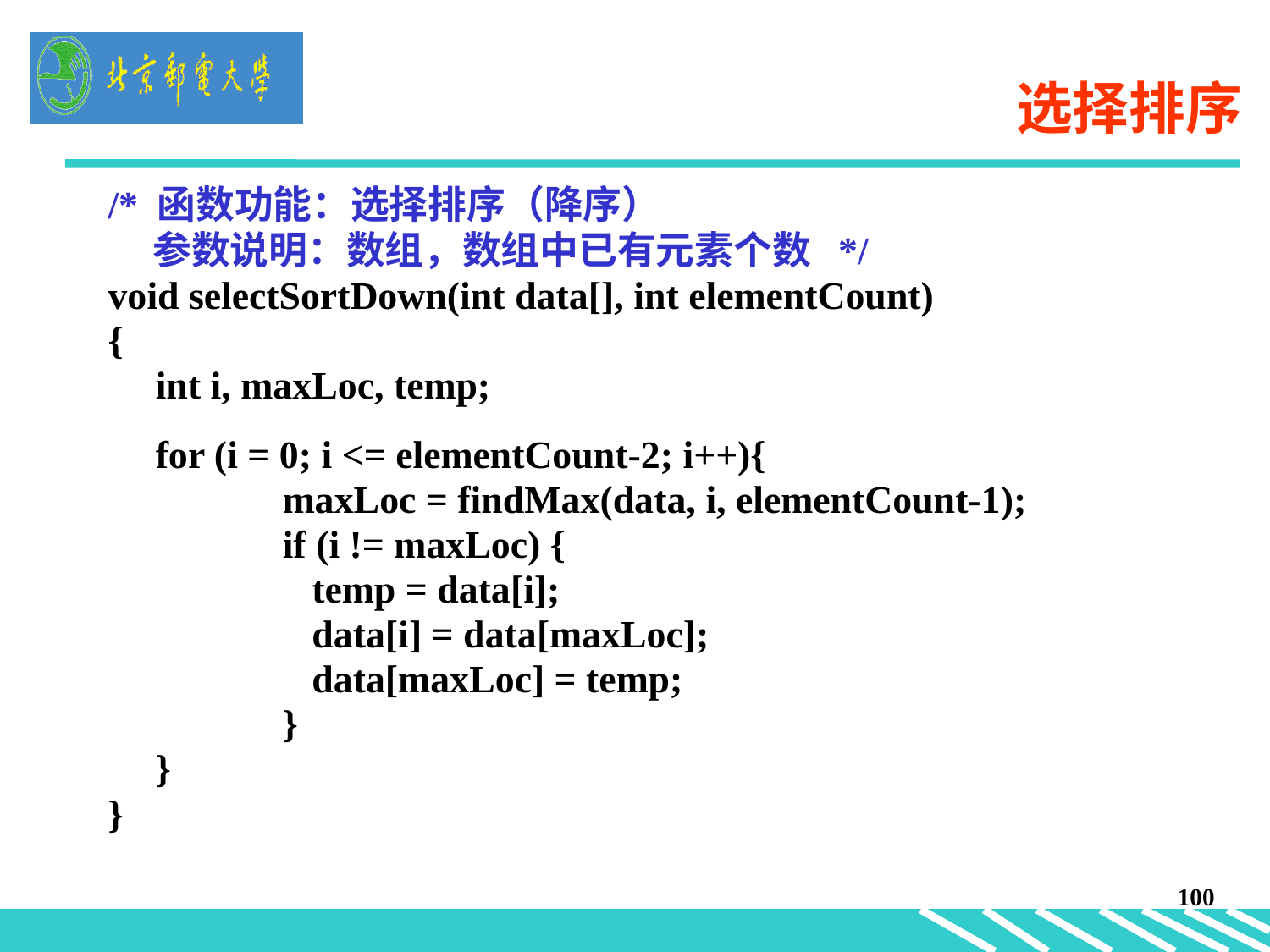

# 选择排序
/* 函数功能：选择排序（降序）
    参数说明：数组，数组中已有元素个数  */
void selectSortDown(int data[], int elementCount)
{
	int i, maxLoc, temp;

	for (i = 0; i <= elementCount-2; i++){
		maxLoc = findMax(data, i, elementCount-1);
		if (i != maxLoc) {
		   temp = data[i];
		   data[i] = data[maxLoc];
		   data[maxLoc] = temp;
		}
	}
}

100